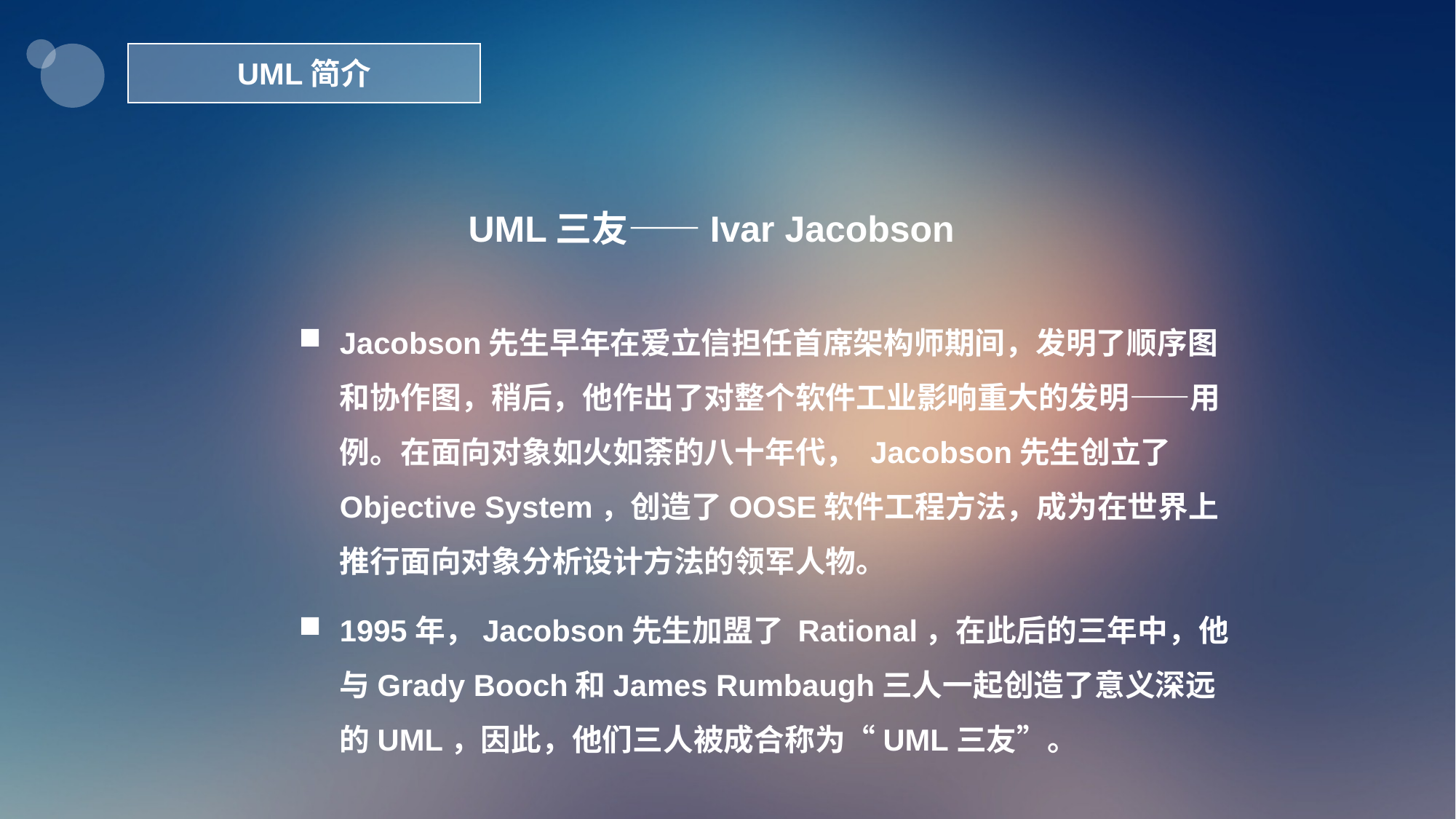

UML简介
UML三友——Ivar Jacobson

Jacobson先生早年在爱立信担任首席架构师期间，发明了顺序图和协作图，稍后，他作出了对整个软件工业影响重大的发明——用例。在面向对象如火如荼的八十年代， Jacobson先生创立了Objective System，创造了OOSE软件工程方法，成为在世界上推行面向对象分析设计方法的领军人物。
1995年，Jacobson先生加盟了 Rational，在此后的三年中，他与Grady Booch和James Rumbaugh三人一起创造了意义深远的UML，因此，他们三人被成合称为“UML三友”。